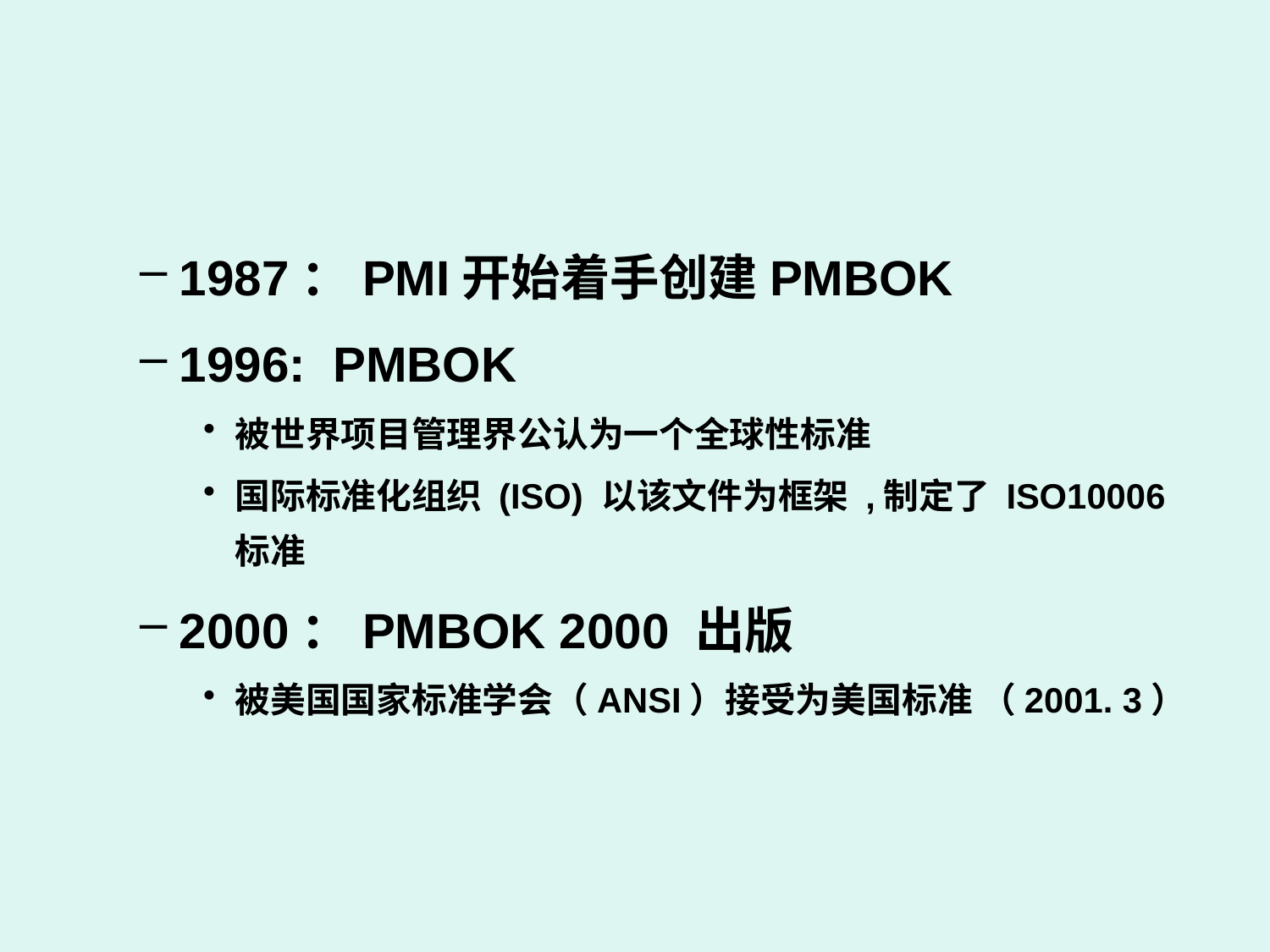

#
1987：PMI开始着手创建PMBOK
1996:  PMBOK
被世界项目管理界公认为一个全球性标准
国际标准化组织 (ISO) 以该文件为框架 ,制定了 ISO10006 标准
2000：PMBOK 2000 出版
被美国国家标准学会（ANSI）接受为美国标准 （2001. 3）

40